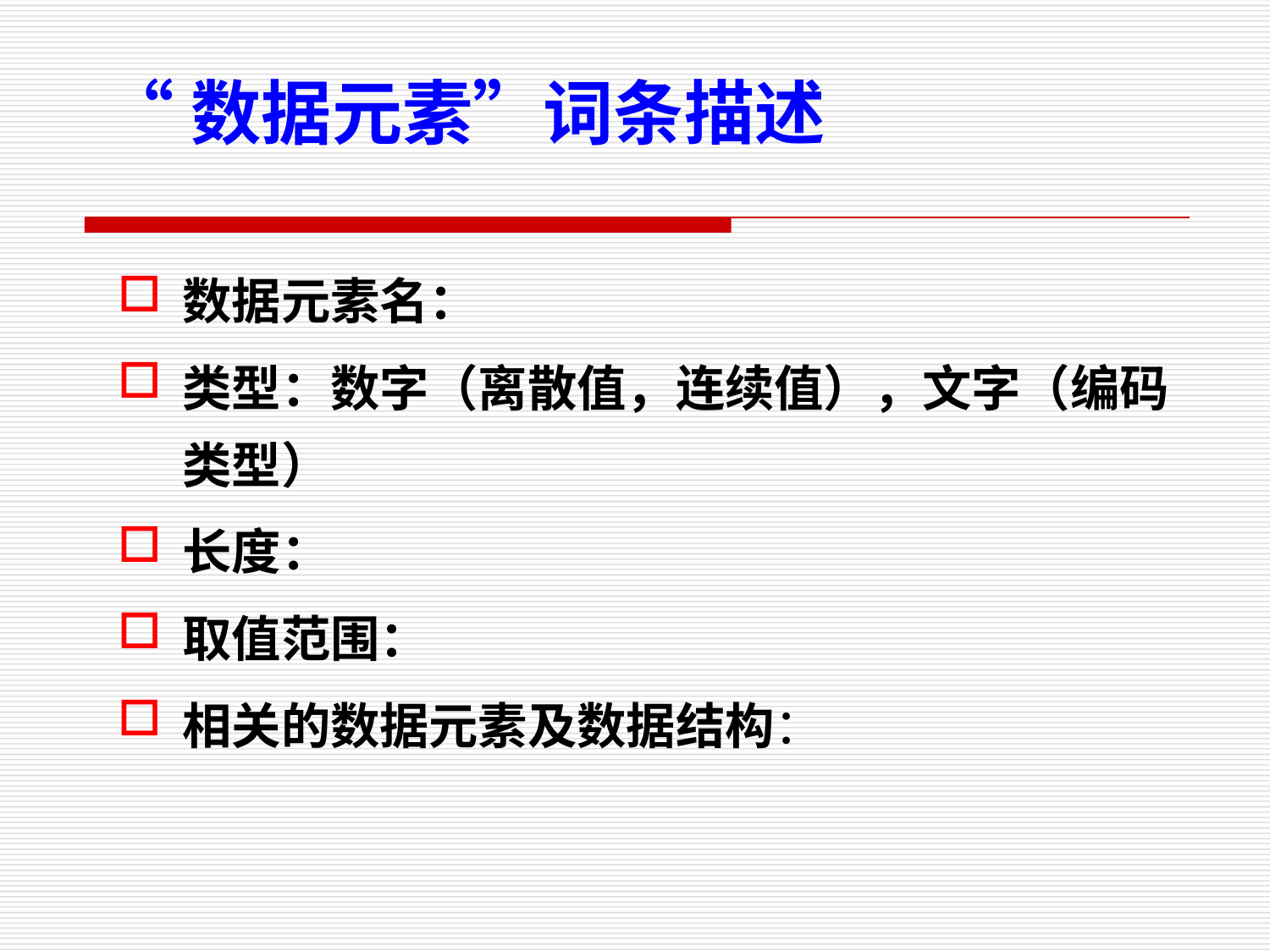

“数据元素”词条描述
数据元素名：
类型：数字（离散值，连续值），文字（编码类型）
长度：
取值范围：
相关的数据元素及数据结构：